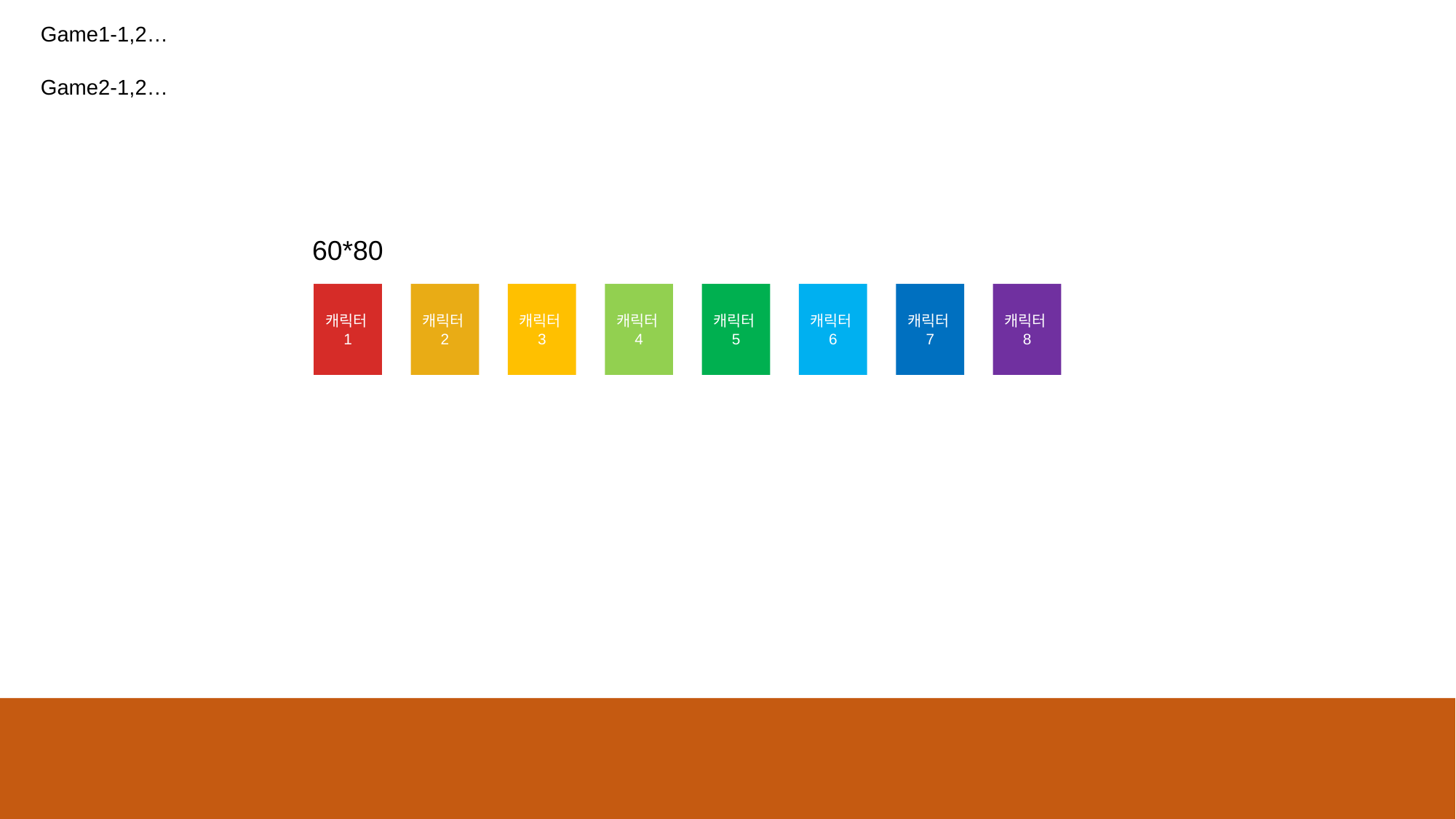

Game1-1,2…
Game2-1,2…
60*80
캐릭터1
캐릭터2
캐릭터3
캐릭터4
캐릭터5
캐릭터6
캐릭터7
캐릭터8